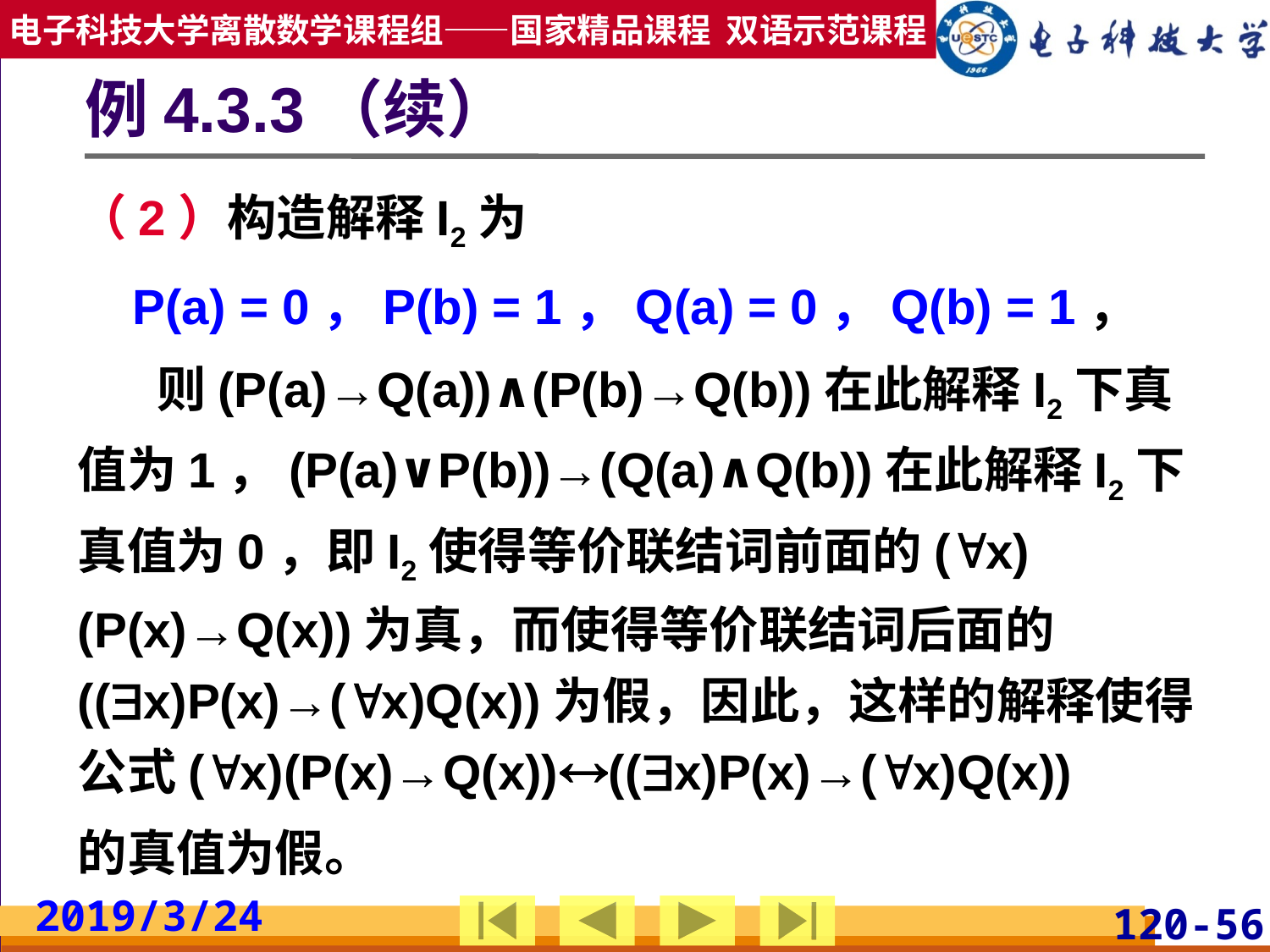

# 例4.3.3（续）
（2）构造解释I2为
    P(a) = 0，P(b) = 1，Q(a) = 0，Q(b) = 1，
      则(P(a)→Q(a))∧(P(b)→Q(b))在此解释I2下真值为1，(P(a)∨P(b))→(Q(a)∧Q(b))在此解释I2下真值为0，即I2使得等价联结词前面的(∀x)(P(x)→Q(x))为真，而使得等价联结词后面的((∃x)P(x)→(∀x)Q(x))为假，因此，这样的解释使得公式(∀x)(P(x)→Q(x))↔((∃x)P(x)→(∀x)Q(x))
的真值为假。
2019/3/24